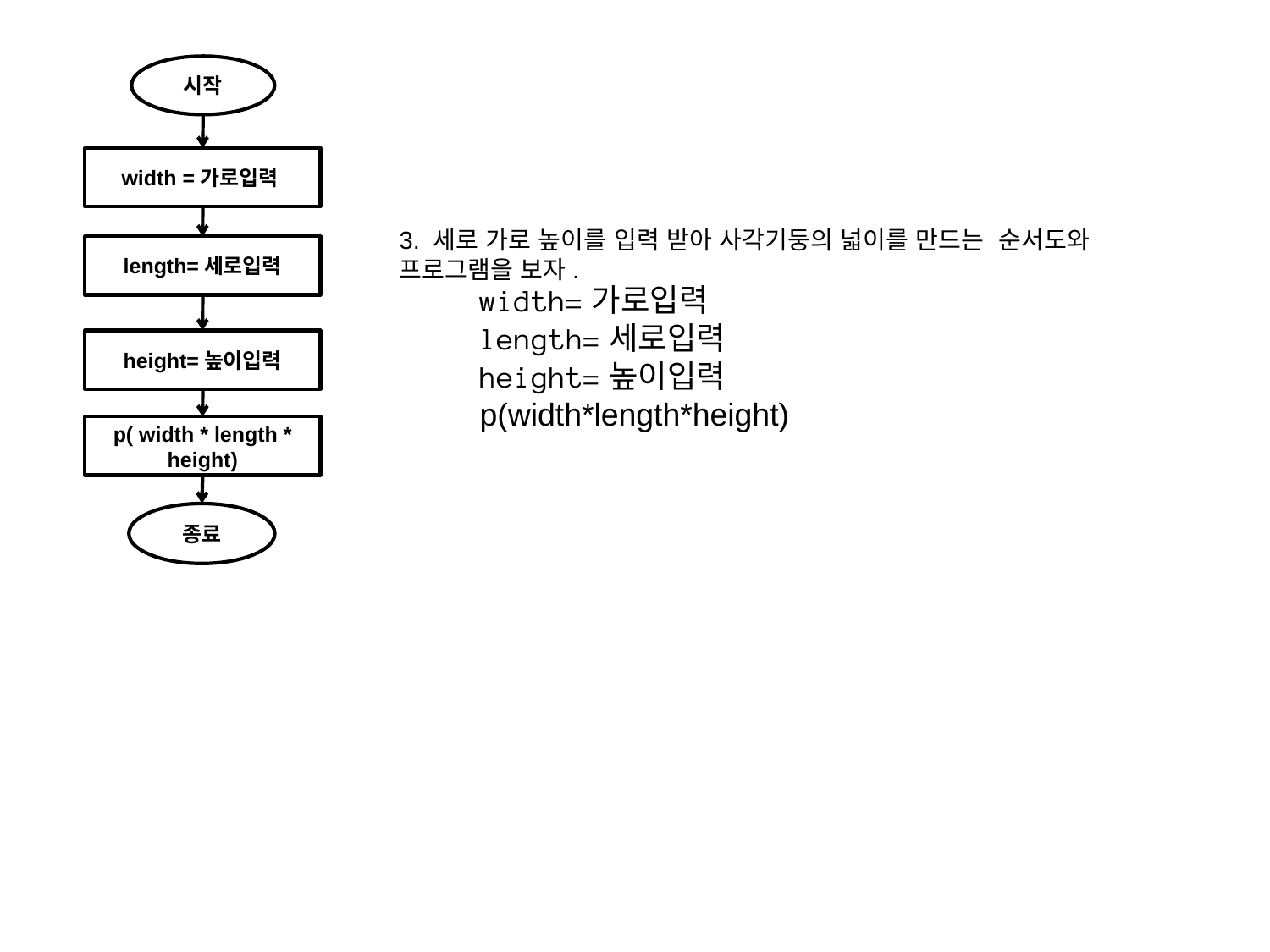

시작
width =가로입력
length=세로입력
종료
height=높이입력
p( width * length * height)
3. 세로 가로 높이를 입력 받아 사각기둥의 넓이를 만드는  순서도와 프로그램을 보자.
width=가로입력
length=세로입력
height=높이입력
p(width*length*height)